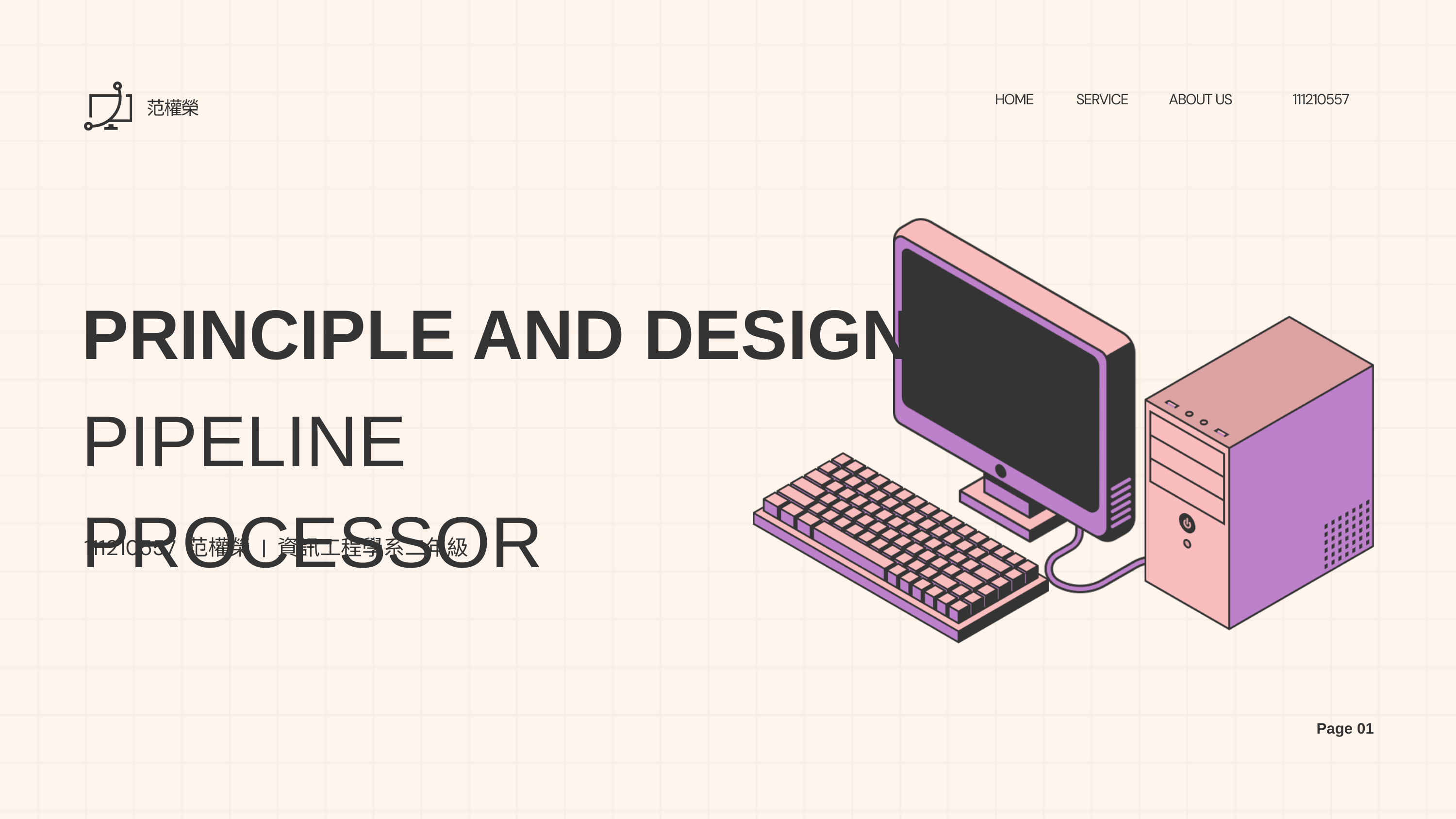

HOME
SERVICE
ABOUT US
111210557
范權榮

PRINCIPLE AND DESIGN

PIPELINE PROCESSOR

111210557 范權榮 | 資訊工程學系二年級
Page 01